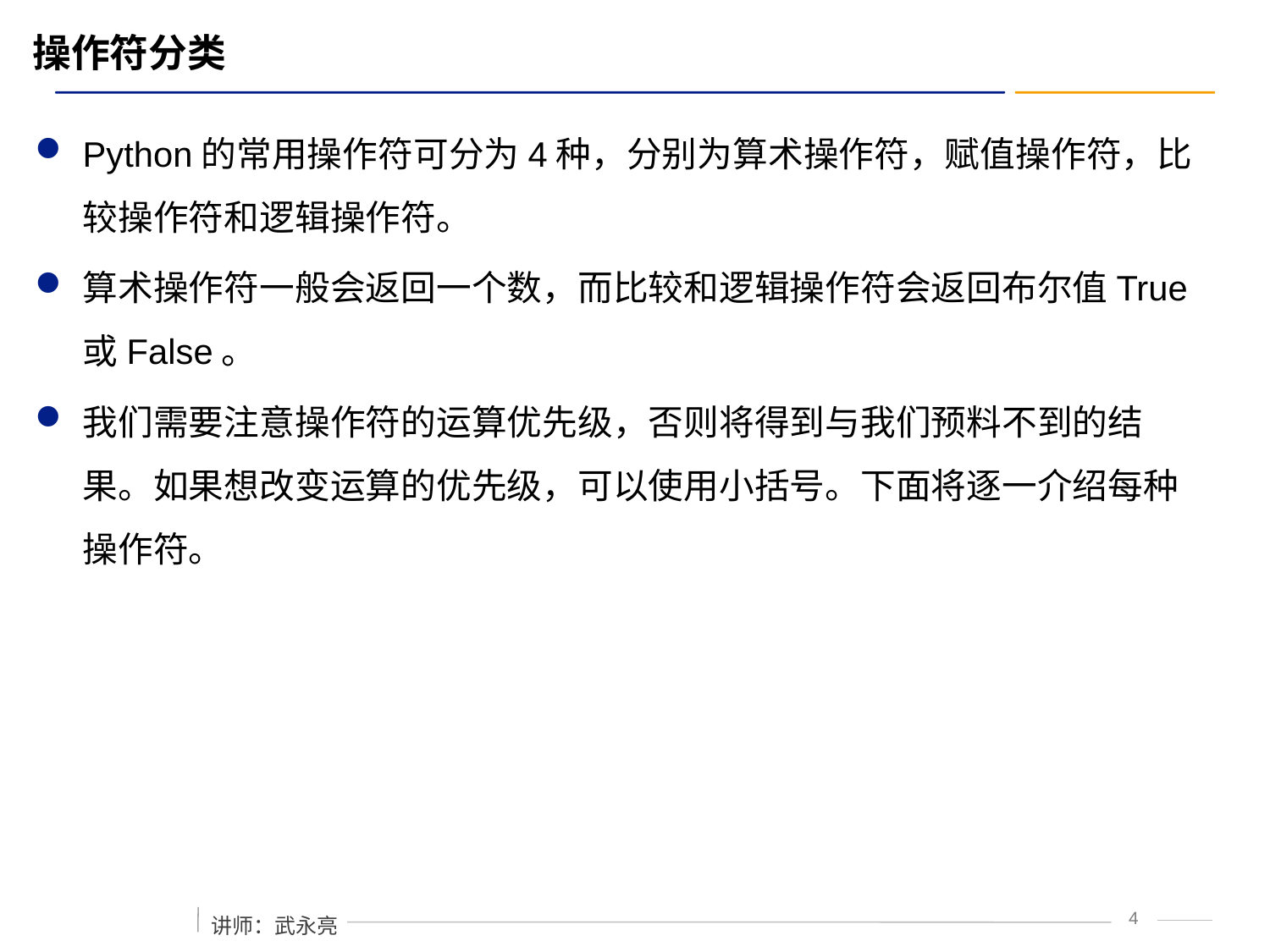

# 操作符分类
Python的常用操作符可分为4种，分别为算术操作符，赋值操作符，比较操作符和逻辑操作符。
算术操作符一般会返回一个数，而比较和逻辑操作符会返回布尔值True或False。
我们需要注意操作符的运算优先级，否则将得到与我们预料不到的结果。如果想改变运算的优先级，可以使用小括号。下面将逐一介绍每种操作符。